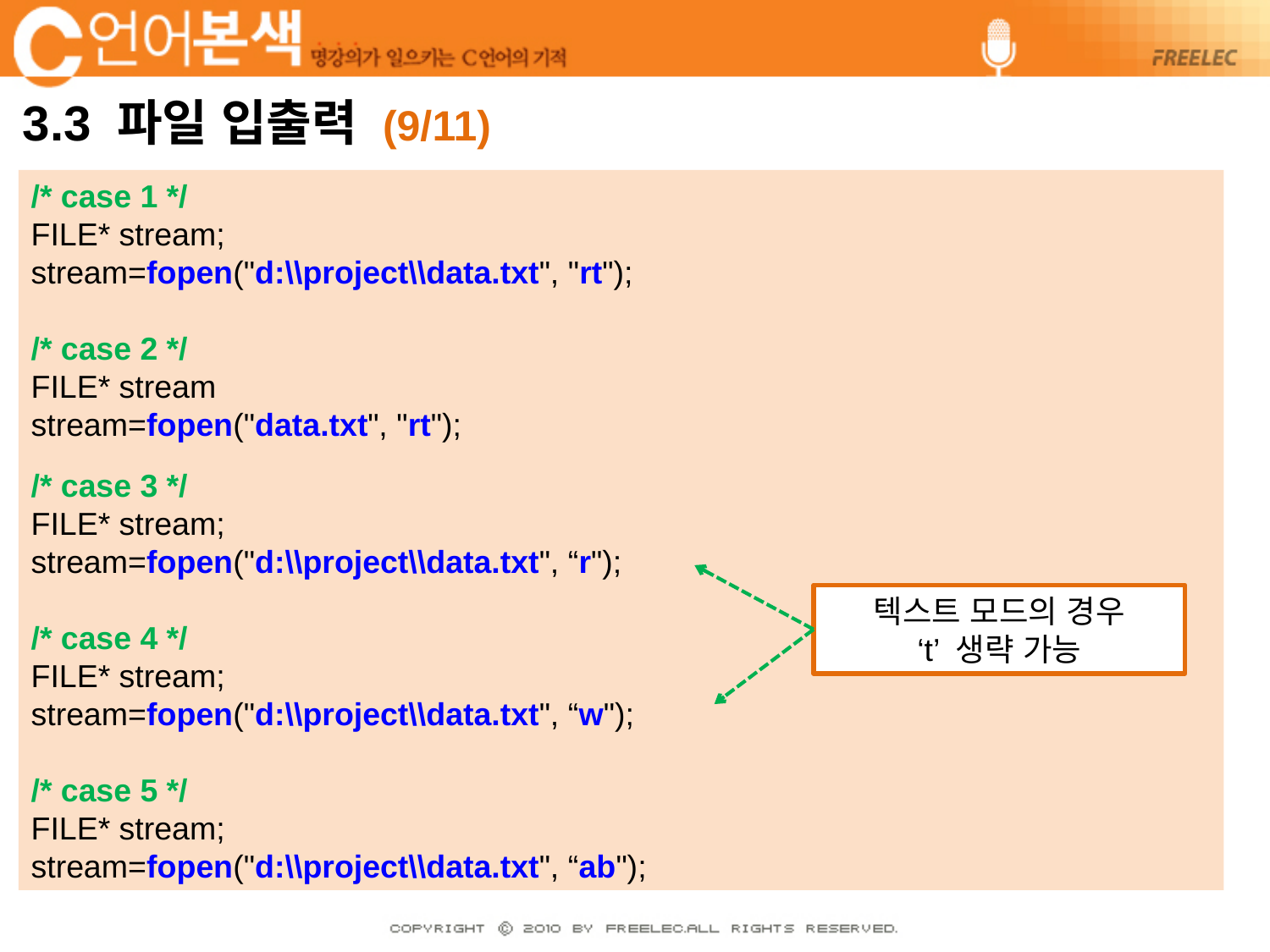

# 3.3 파일 입출력 (9/11)
/* case 1 */
FILE* stream;
stream=fopen("d:\\project\\data.txt", "rt");

/* case 2 */
FILE* stream
stream=fopen("data.txt", "rt");

/* case 3 */
FILE* stream;
stream=fopen("d:\\project\\data.txt", “r");

/* case 4 */
FILE* stream;
stream=fopen("d:\\project\\data.txt", “w");

/* case 5 */
FILE* stream;
stream=fopen("d:\\project\\data.txt", “ab");
텍스트 모드의 경우
‘t’ 생략 가능